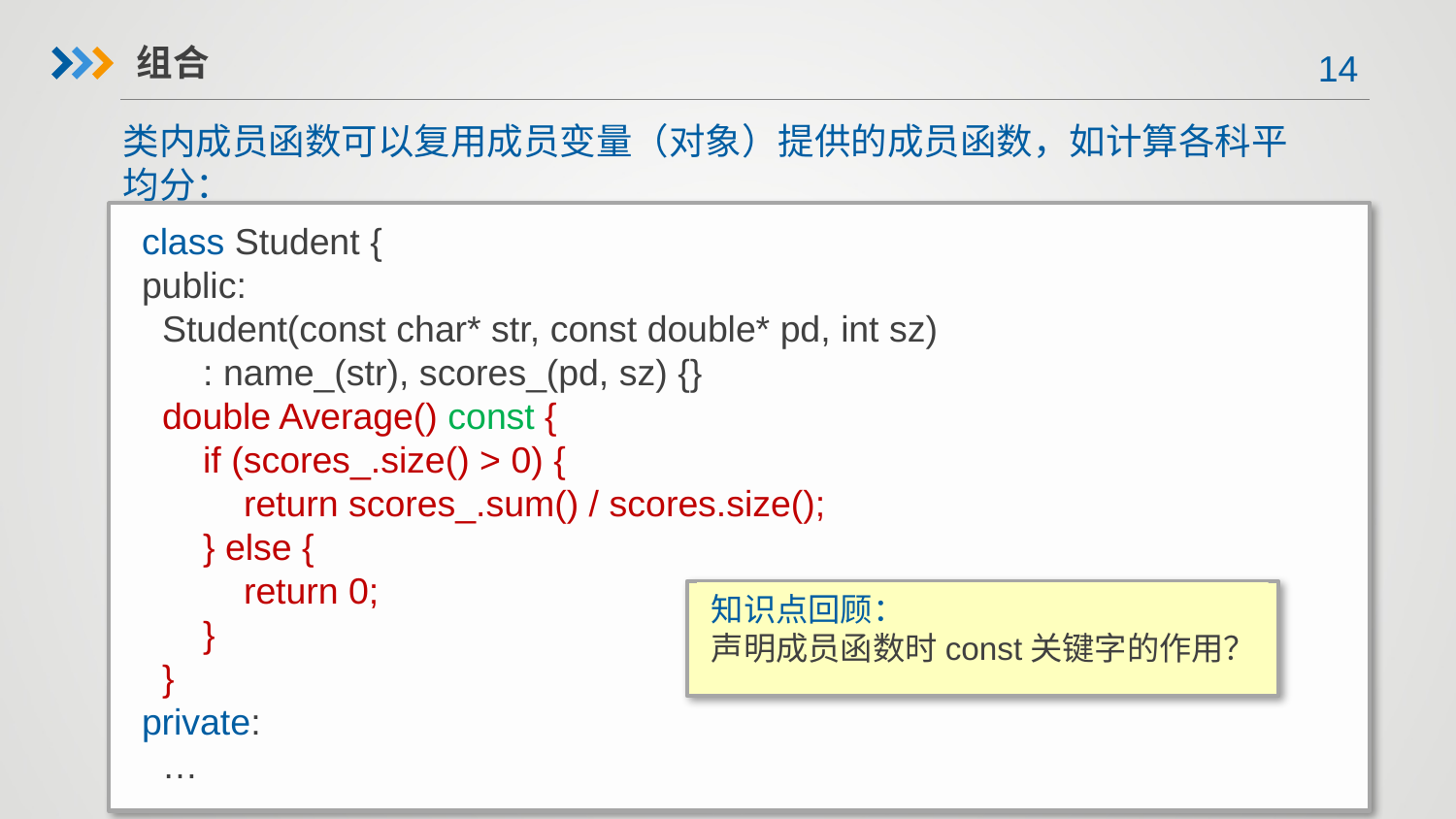

组合
类内成员函数可以复用成员变量（对象）提供的成员函数，如计算各科平均分：

class Student {
public:
  Student(const char* str, const double* pd, int sz)
      : name_(str), scores_(pd, sz) {}
  double Average() const {
      if (scores_.size() > 0) {
          return scores_.sum() / scores.size();
      } else {
          return 0;
      }
  }
private:
  …

知识点回顾：
声明成员函数时const关键字的作用？